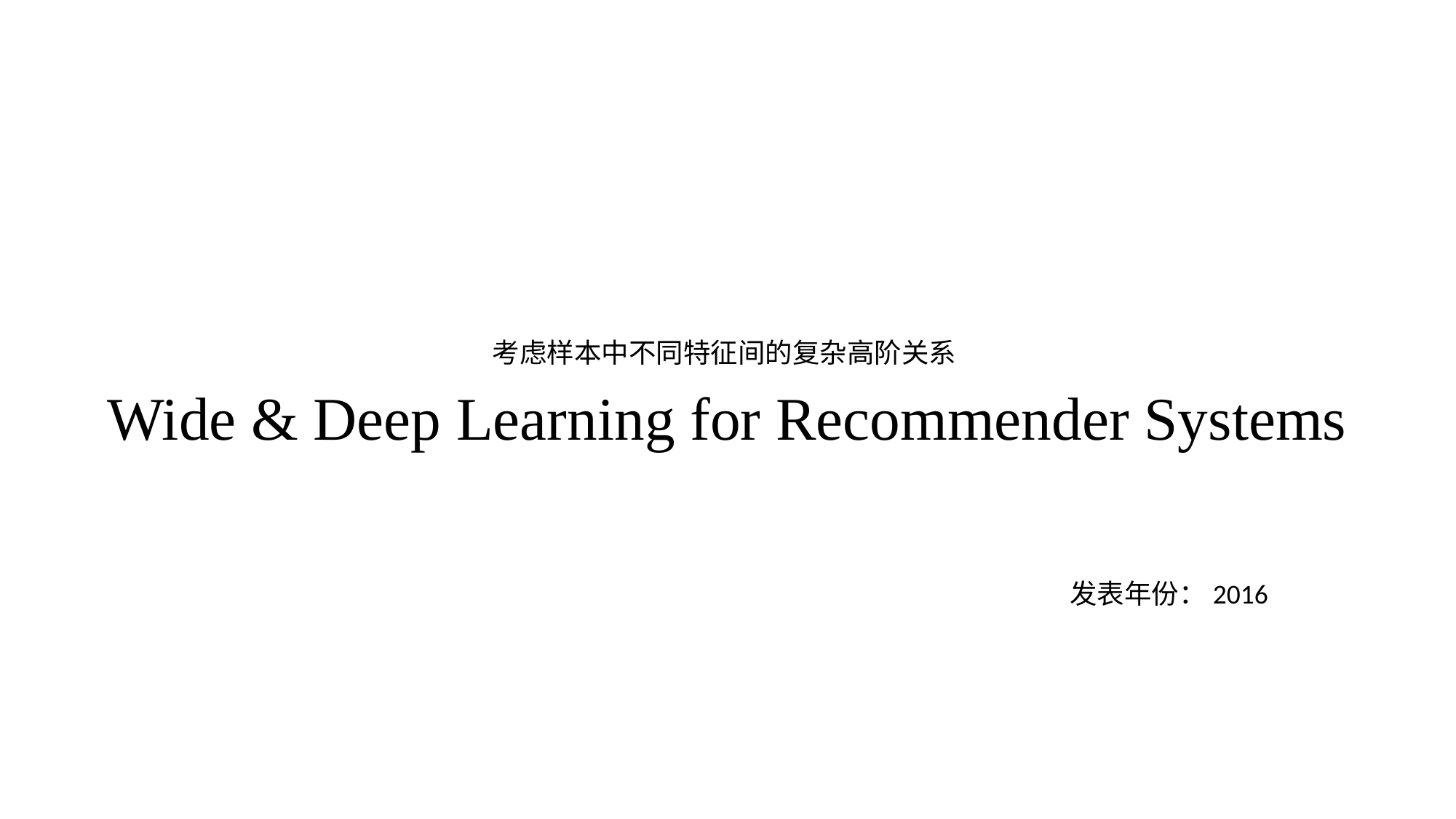

考虑样本中不同特征间的复杂高阶关系
# Wide & Deep Learning for Recommender Systems
发表年份：2016